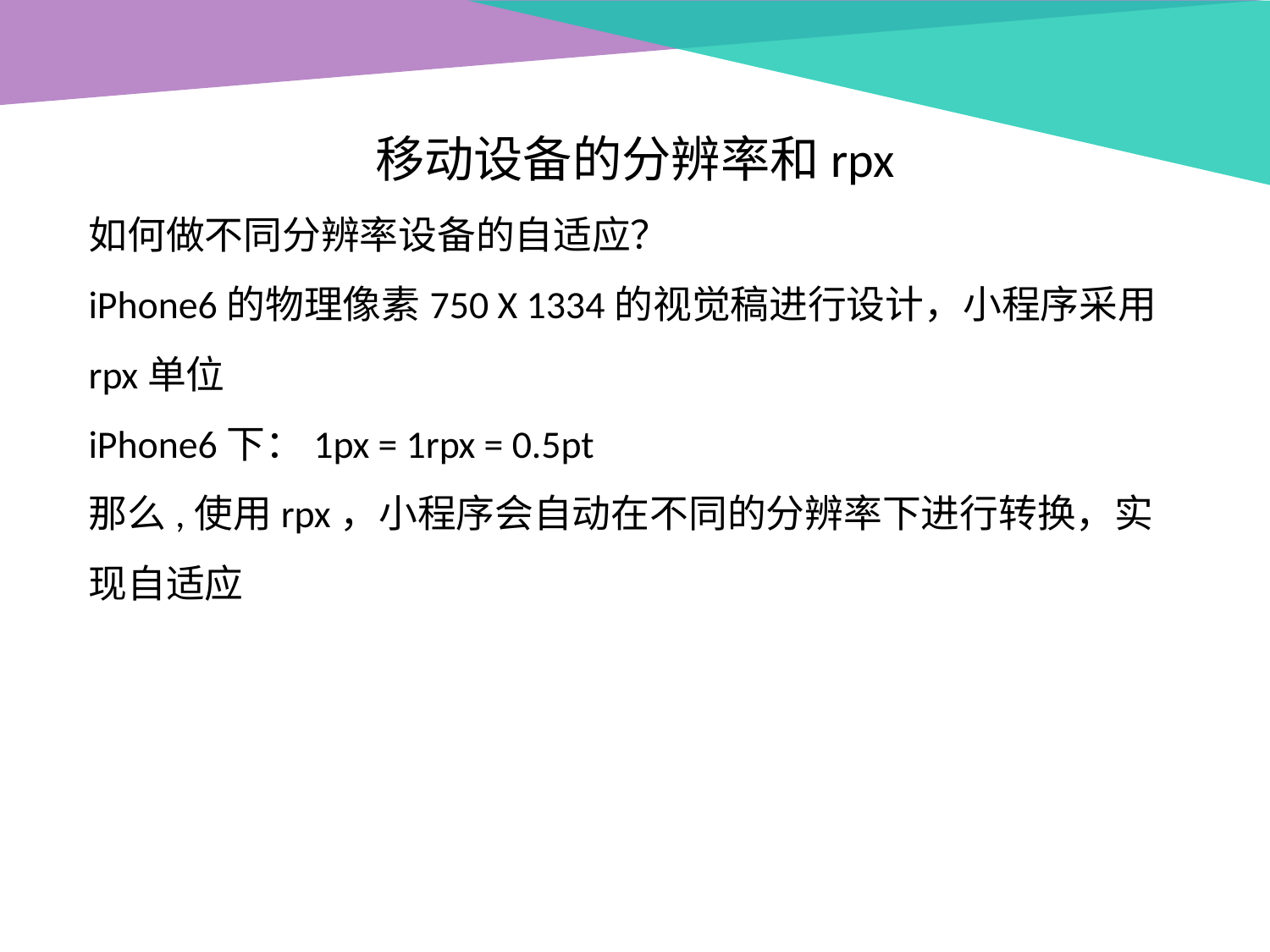

移动设备的分辨率和rpx
如何做不同分辨率设备的自适应？
iPhone6的物理像素750 X 1334的视觉稿进行设计，小程序采用rpx单位
iPhone6下：1px = 1rpx = 0.5pt
那么,使用rpx，小程序会自动在不同的分辨率下进行转换，实现自适应